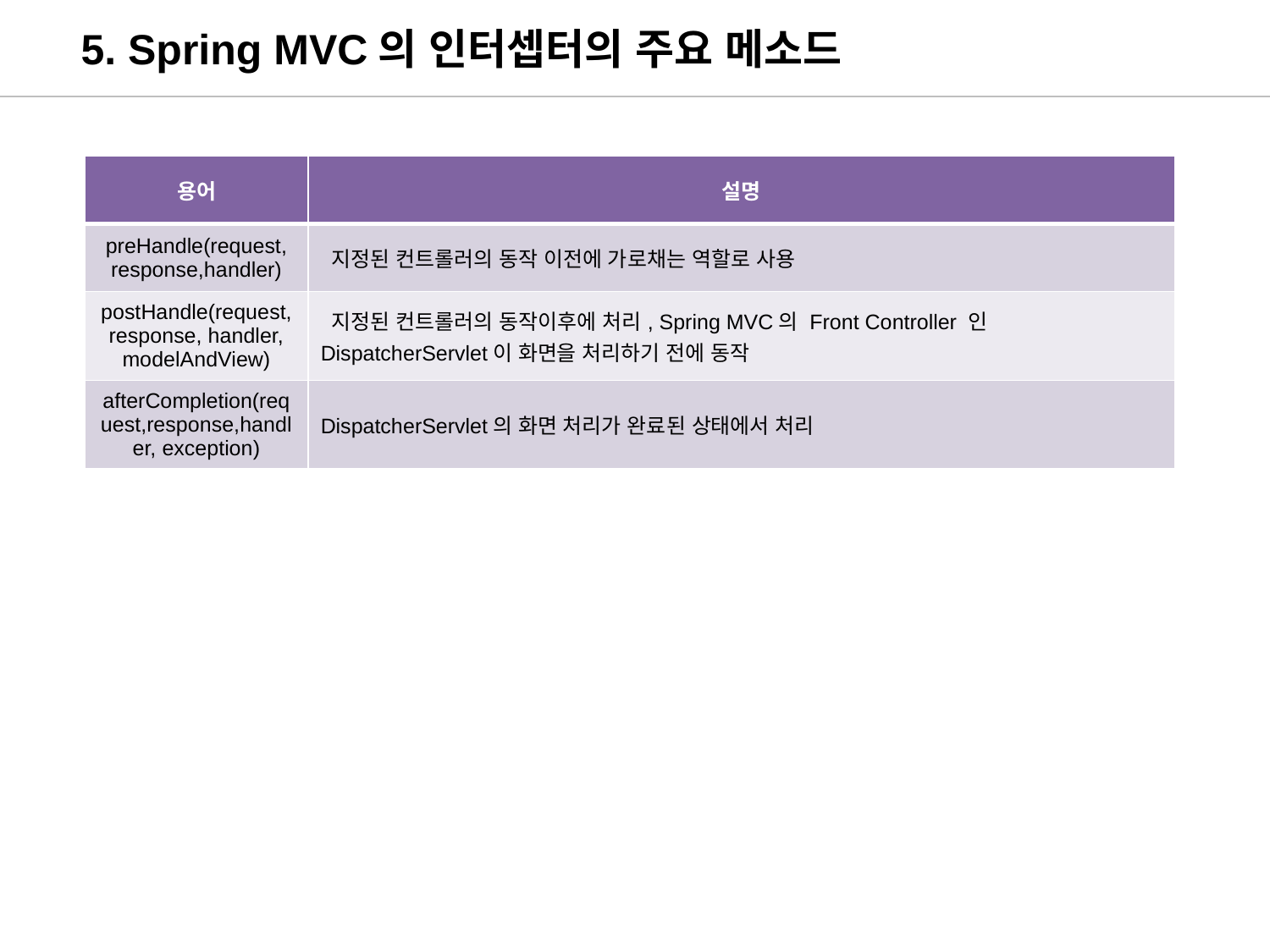

5. Spring MVC의 인터셉터의 주요 메소드
| 용어 | 설명 |
| --- | --- |
| preHandle(request, response,handler) | 지정된 컨트롤러의 동작 이전에 가로채는 역할로 사용 |
| postHandle(request,response, handler, modelAndView) | 지정된 컨트롤러의 동작이후에 처리, Spring MVC의 Front Controller 인 DispatcherServlet이 화면을 처리하기 전에 동작 |
| afterCompletion(request,response,handler, exception) | DispatcherServlet의 화면 처리가 완료된 상태에서 처리 |